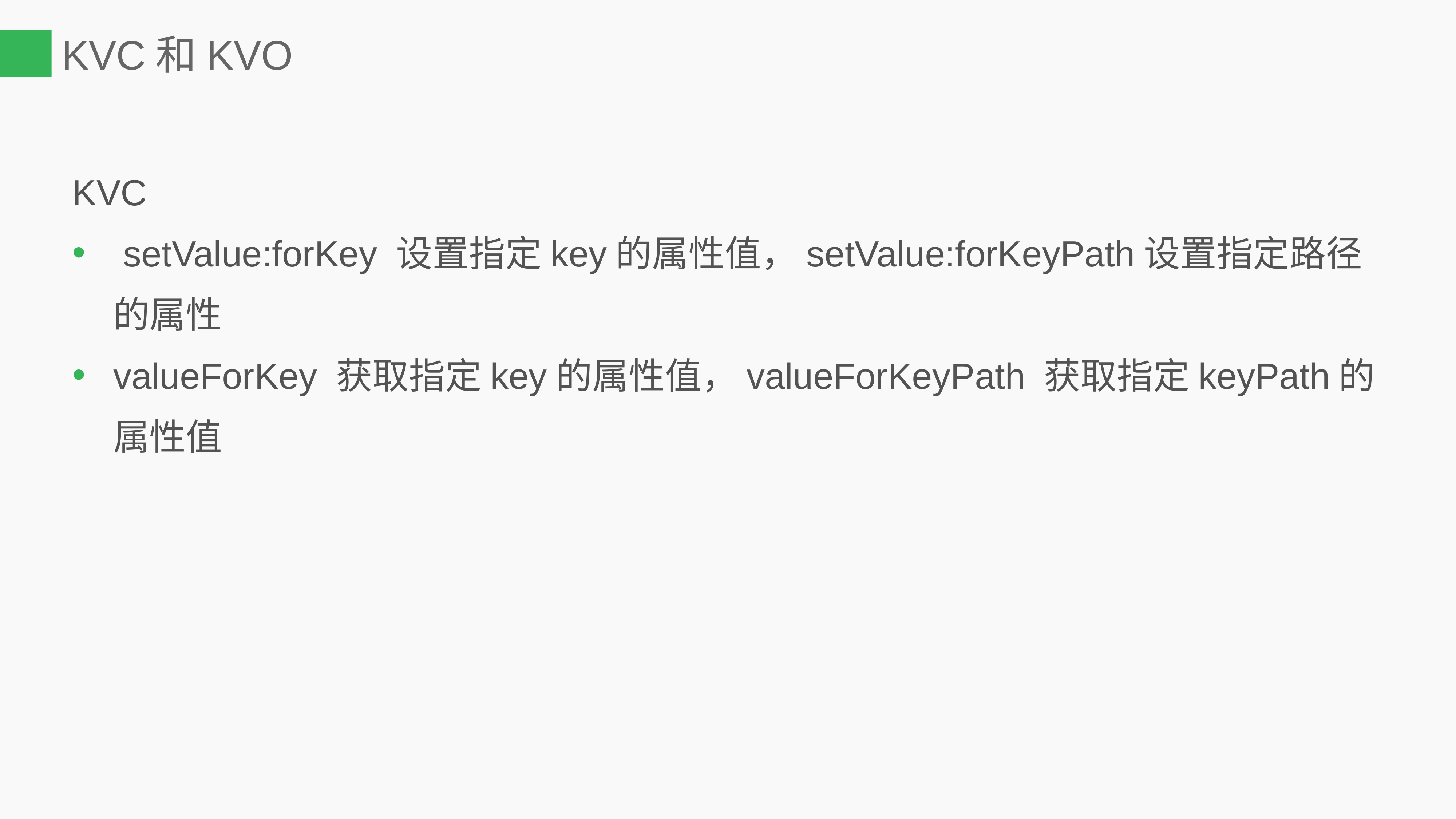

# KVC和KVO
KVC
 setValue:forKey 设置指定key的属性值，setValue:forKeyPath设置指定路径的属性
valueForKey 获取指定key的属性值，valueForKeyPath 获取指定keyPath的属性值